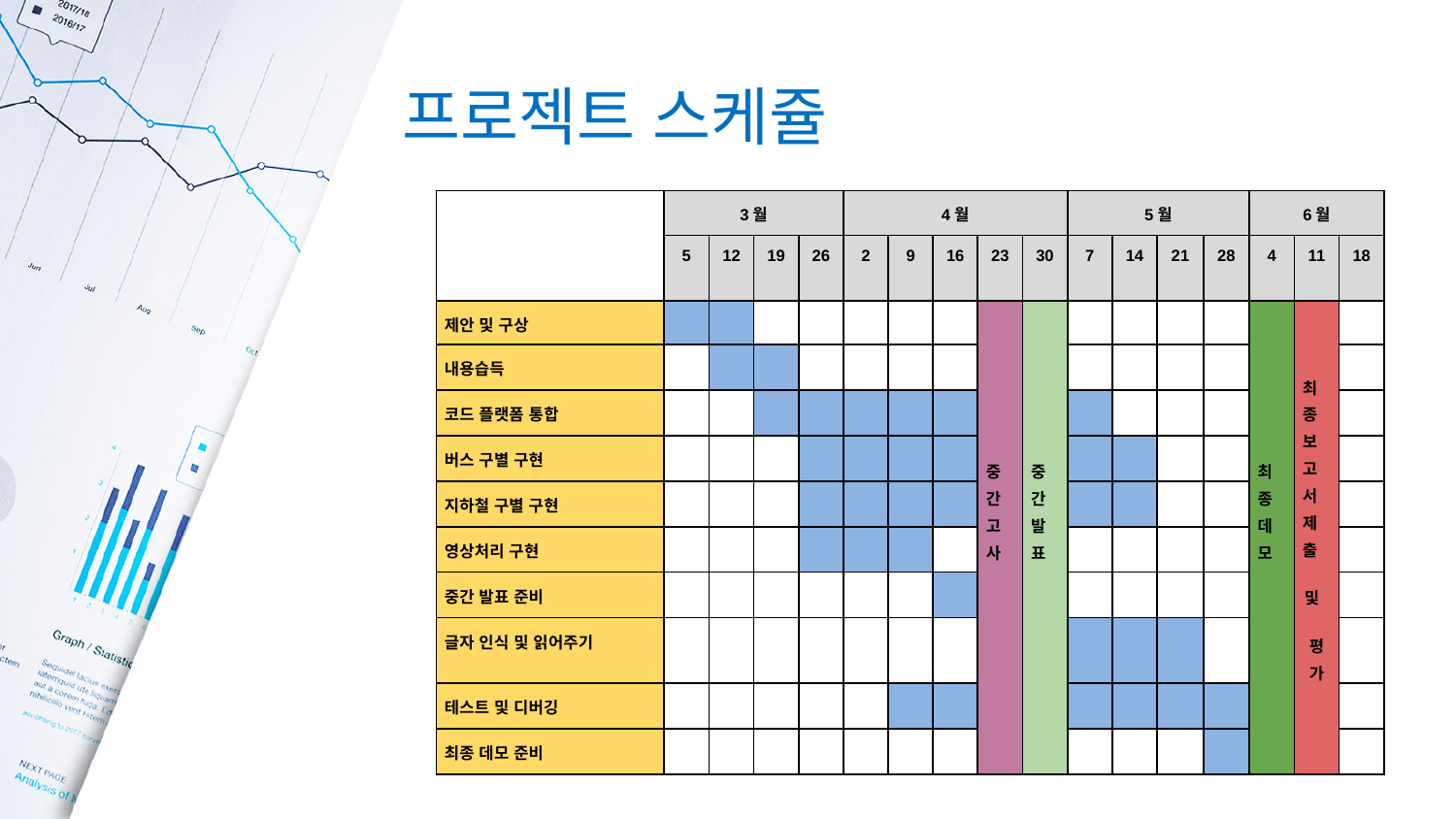

# 프로젝트 스케쥴
|  | 3월 |  |  |  | 4월 |  |  |  |  | 5월 |  |  |  | 6월 |  |  |
| --- | --- | --- | --- | --- | --- | --- | --- | --- | --- | --- | --- | --- | --- | --- | --- | --- |
|  | 5 | 12 | 19 | 26 | 2 | 9 | 16 | 23 | 30 | 7 | 14 | 21 | 28 | 4 | 11 | 18 |
| 제안 및 구상 |  |  |  |  |  |  |  | 중간고사 | 중간발표 |  |  |  |  | 최종데모 | 최종보고서 제출   및   평가 |  |
| 내용습득 |  |  |  |  |  |  |  |  |  |  |  |  |  |  |  |  |
| 코드 플랫폼 통합 |  |  |  |  |  |  |  |  |  |  |  |  |  |  |  |  |
| 버스 구별 구현 |  |  |  |  |  |  |  |  |  |  |  |  |  |  |  |  |
| 지하철 구별 구현 |  |  |  |  |  |  |  |  |  |  |  |  |  |  |  |  |
| 영상처리 구현 |  |  |  |  |  |  |  |  |  |  |  |  |  |  |  |  |
| 중간 발표 준비 |  |  |  |  |  |  |  |  |  |  |  |  |  |  |  |  |
| 글자 인식 및 읽어주기 |  |  |  |  |  |  |  |  |  |  |  |  |  |  |  |  |
| 테스트 및 디버깅 |  |  |  |  |  |  |  |  |  |  |  |  |  |  |  |  |
| 최종 데모 준비 |  |  |  |  |  |  |  |  |  |  |  |  |  |  |  |  |